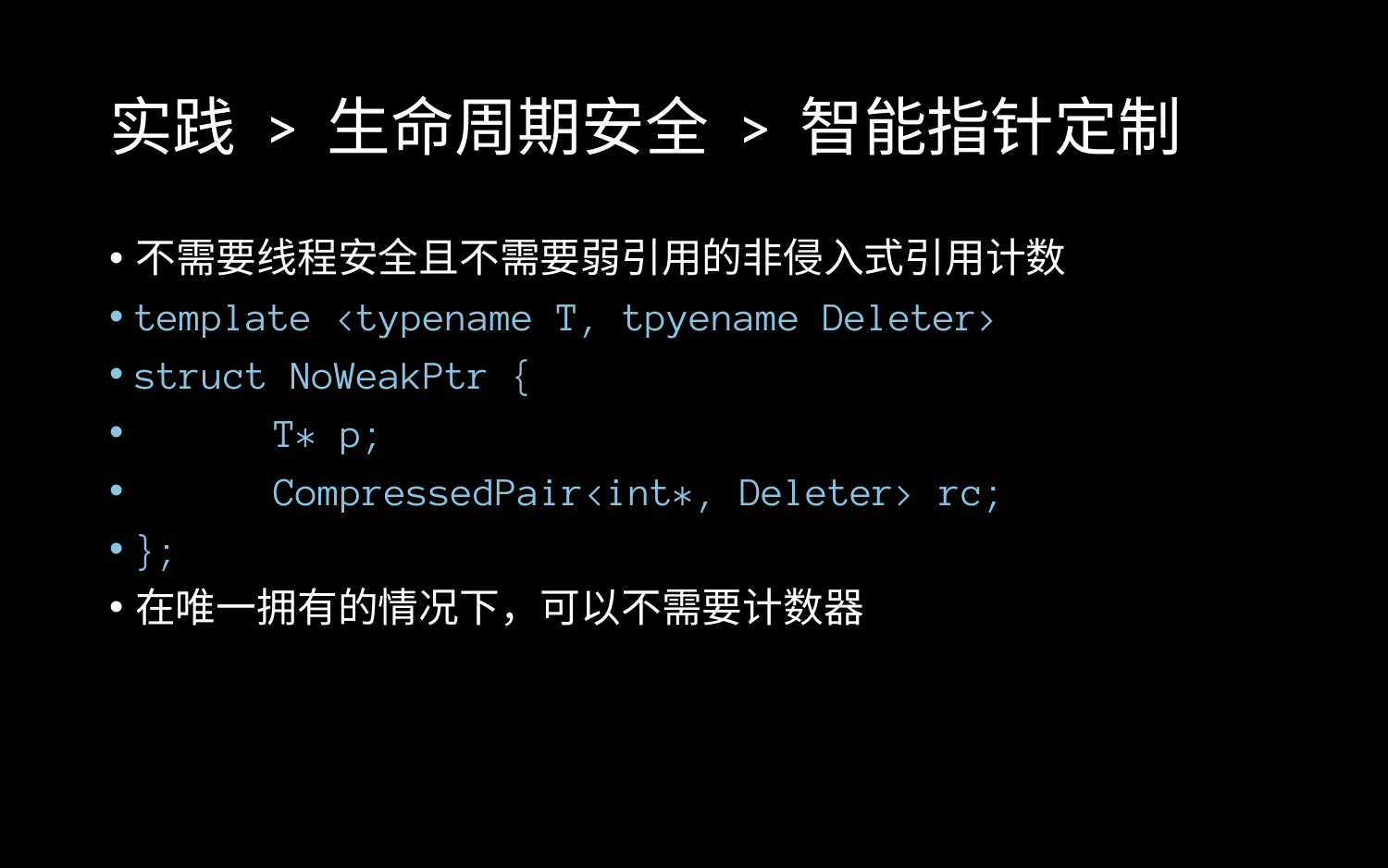

# 实践 > 生命周期安全 > 智能指针定制
不需要线程安全且不需要弱引用的非侵入式引用计数
template <typename T, tpyename Deleter>
struct NoWeakPtr {
	T* p;
	CompressedPair<int*, Deleter> rc;
};
在唯一拥有的情况下，可以不需要计数器